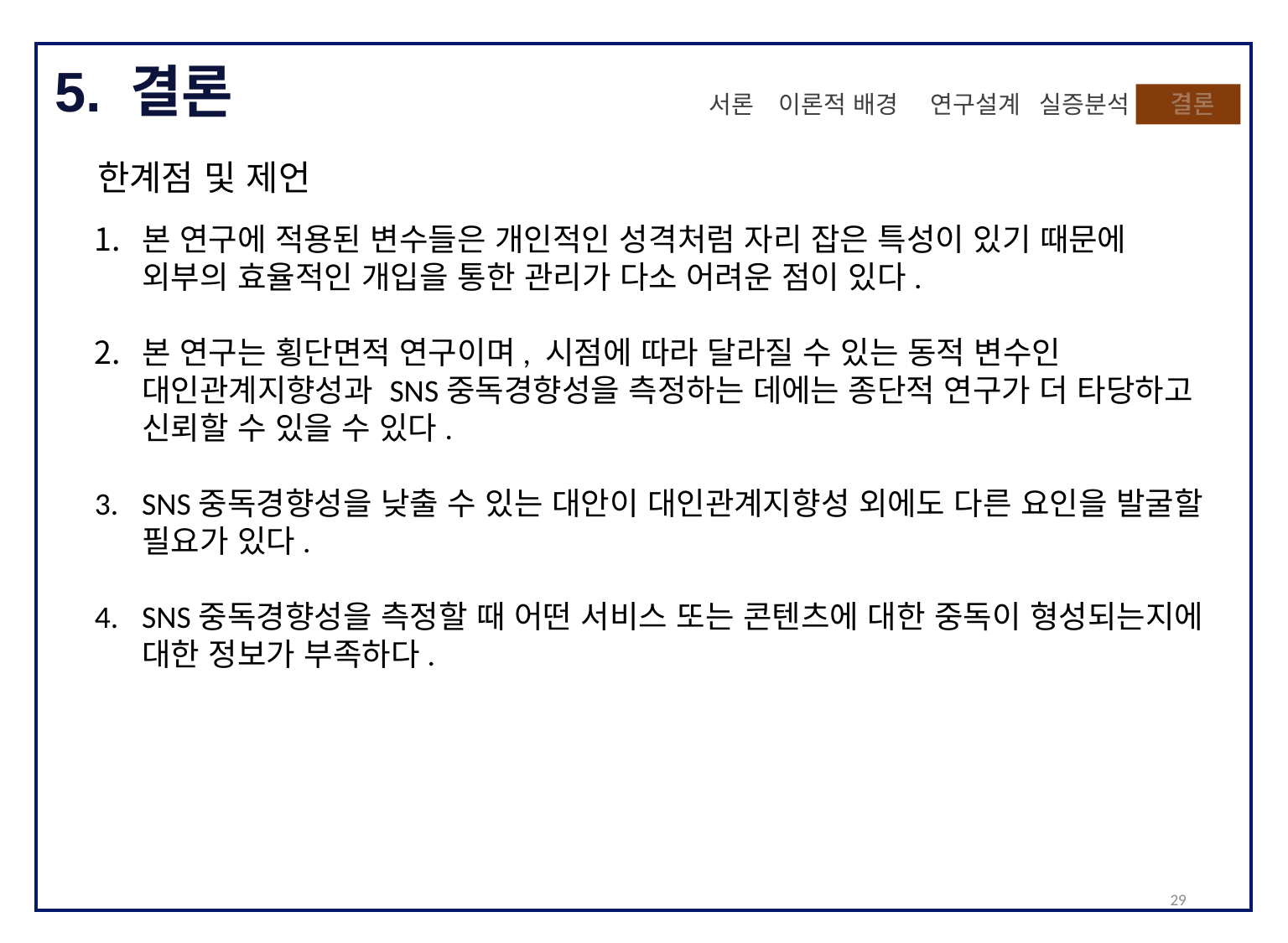

5. 결론
 결론
실증분석
이론적 배경
 연구설계
서론

한계점 및 제언
본 연구에 적용된 변수들은 개인적인 성격처럼 자리 잡은 특성이 있기 때문에 외부의 효율적인 개입을 통한 관리가 다소 어려운 점이 있다.

본 연구는 횡단면적 연구이며, 시점에 따라 달라질 수 있는 동적 변수인 대인관계지향성과 SNS중독경향성을 측정하는 데에는 종단적 연구가 더 타당하고 신뢰할 수 있을 수 있다.

SNS중독경향성을 낮출 수 있는 대안이 대인관계지향성 외에도 다른 요인을 발굴할 필요가 있다.

SNS중독경향성을 측정할 때 어떤 서비스 또는 콘텐츠에 대한 중독이 형성되는지에 대한 정보가 부족하다.
29